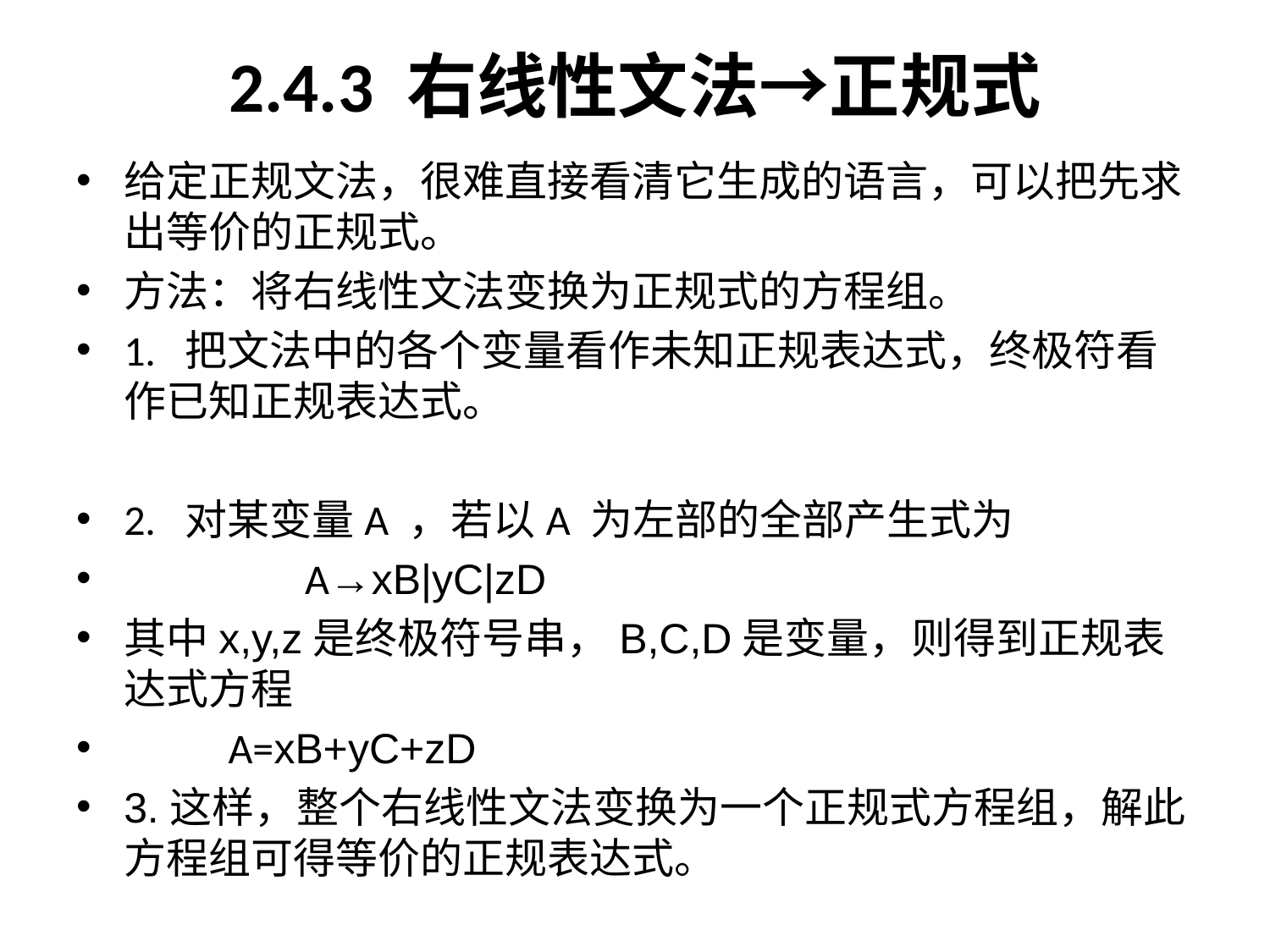

# 2.4.3 右线性文法→正规式
给定正规文法，很难直接看清它生成的语言，可以把先求出等价的正规式。
方法：将右线性文法变换为正规式的方程组。
1.  把文法中的各个变量看作未知正规表达式，终极符看作已知正规表达式。

2.  对某变量A ，若以A 为左部的全部产生式为
                   A→xB|yC|zD
其中x,y,z是终极符号串，B,C,D是变量，则得到正规表达式方程
         A=xB+yC+zD
3.这样，整个右线性文法变换为一个正规式方程组，解此方程组可得等价的正规表达式。